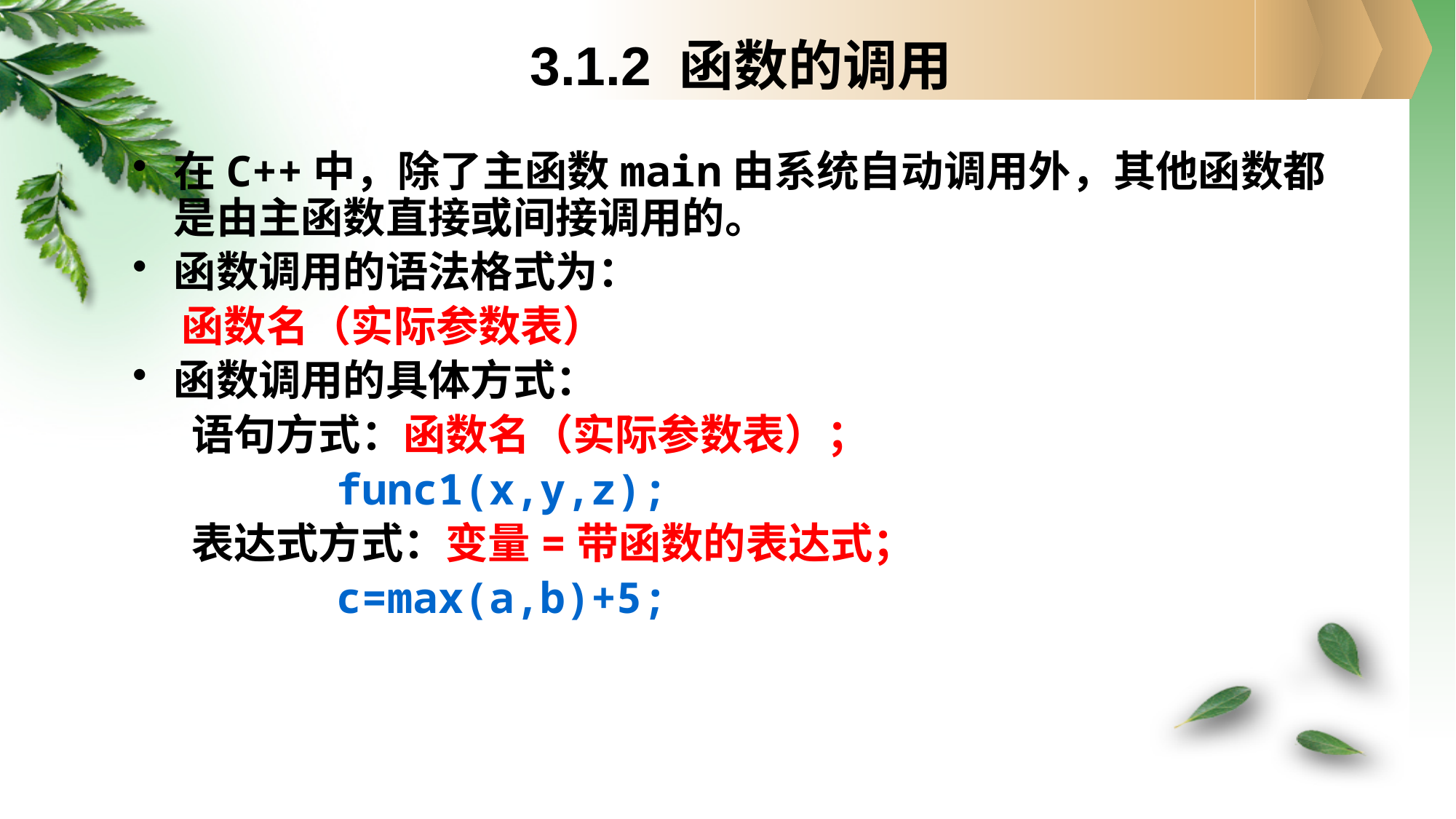

3.1.2 函数的调用
在C++中，除了主函数main由系统自动调用外，其他函数都是由主函数直接或间接调用的。
函数调用的语法格式为：
    函数名（实际参数表）
函数调用的具体方式：
     语句方式：函数名（实际参数表）；
        func1(x,y,z);
     表达式方式：变量=带函数的表达式；
        c=max(a,b)+5;